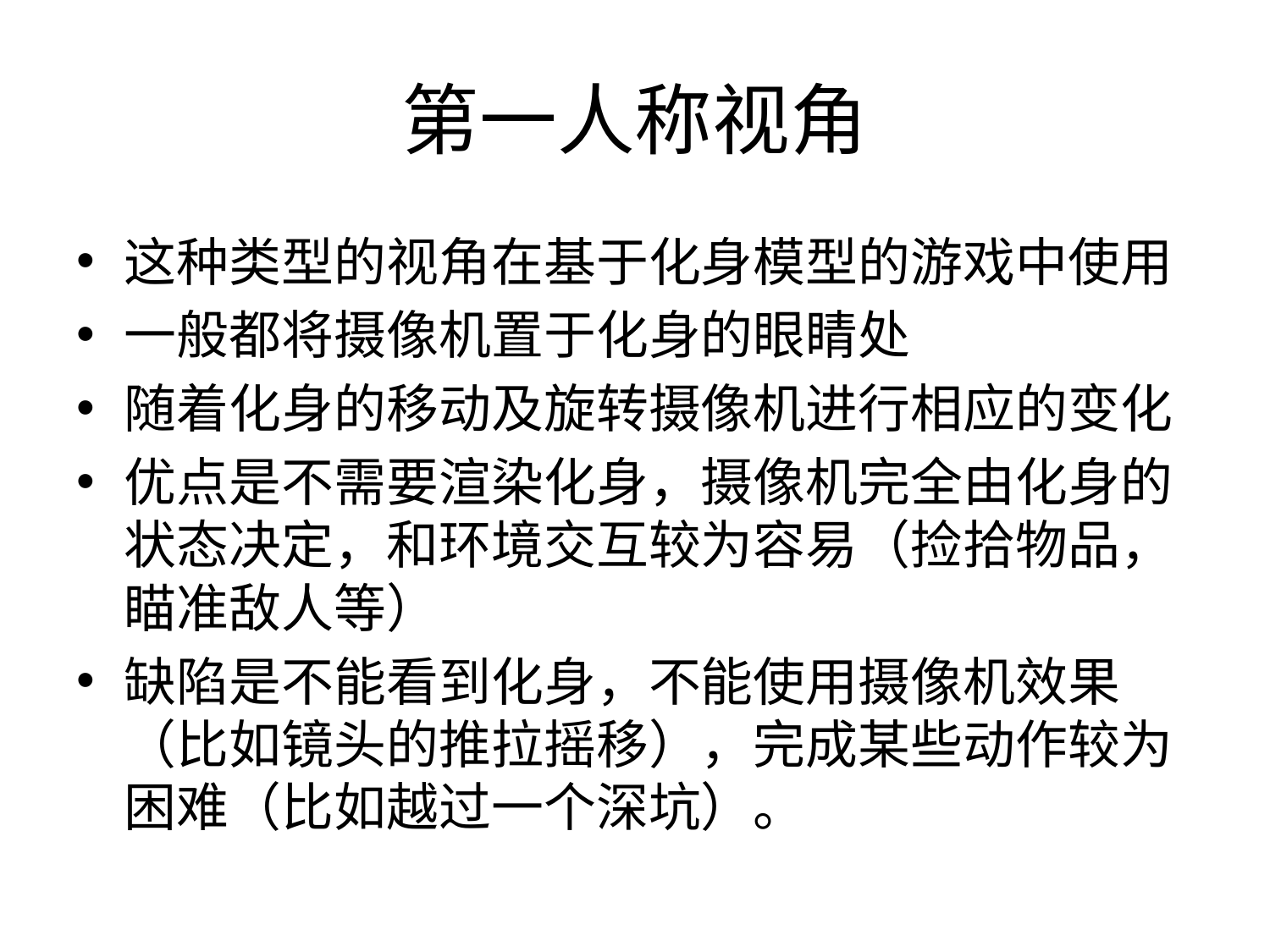

# 第一人称视角
这种类型的视角在基于化身模型的游戏中使用
一般都将摄像机置于化身的眼睛处
随着化身的移动及旋转摄像机进行相应的变化
优点是不需要渲染化身，摄像机完全由化身的状态决定，和环境交互较为容易（捡拾物品，瞄准敌人等）
缺陷是不能看到化身，不能使用摄像机效果（比如镜头的推拉摇移），完成某些动作较为困难（比如越过一个深坑）。